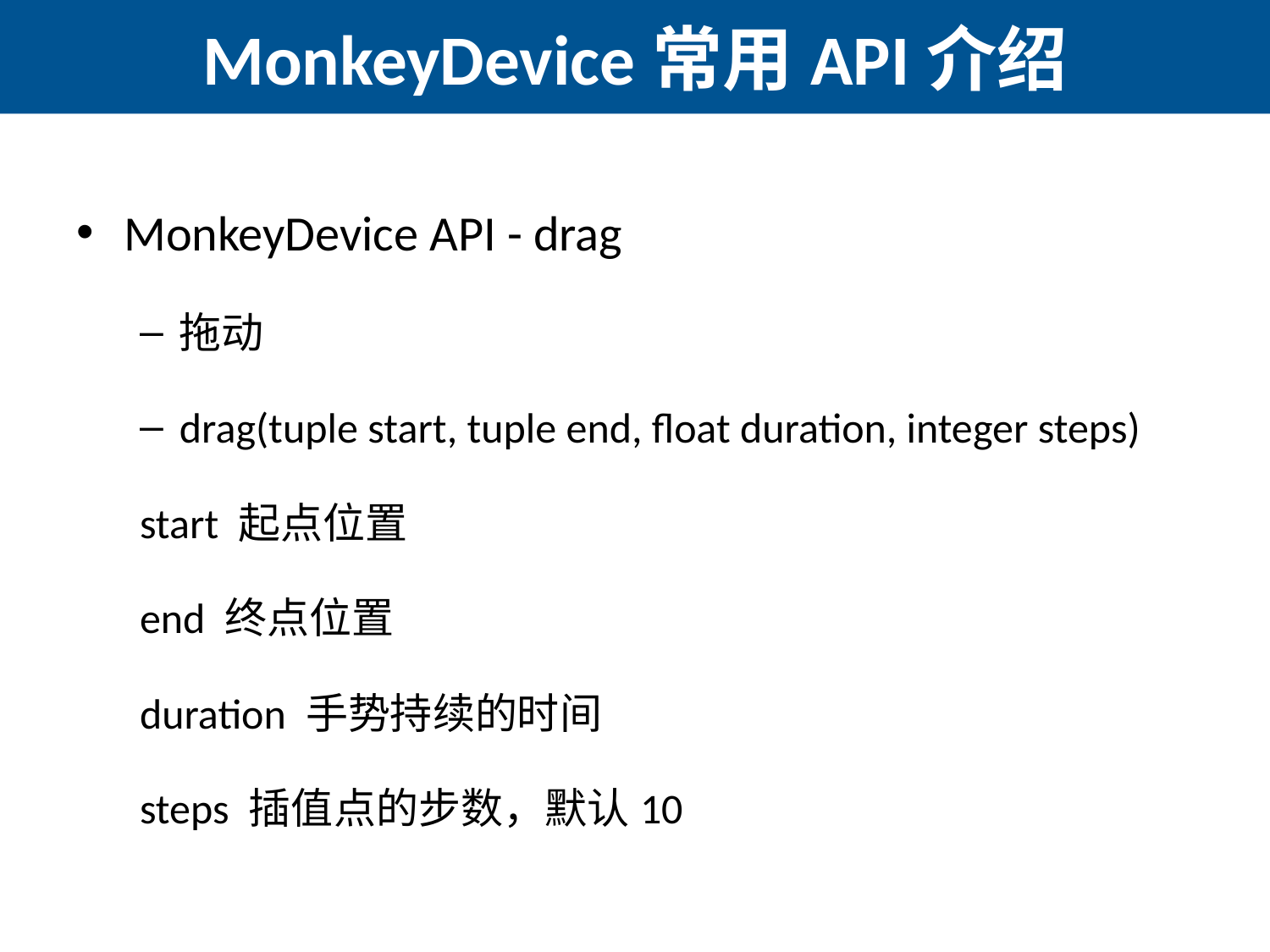

# MonkeyDevice常用API介绍
MonkeyDevice API - drag
拖动
drag(tuple start, tuple end, float duration, integer steps)
start 起点位置
end 终点位置
duration 手势持续的时间
steps 插值点的步数，默认10